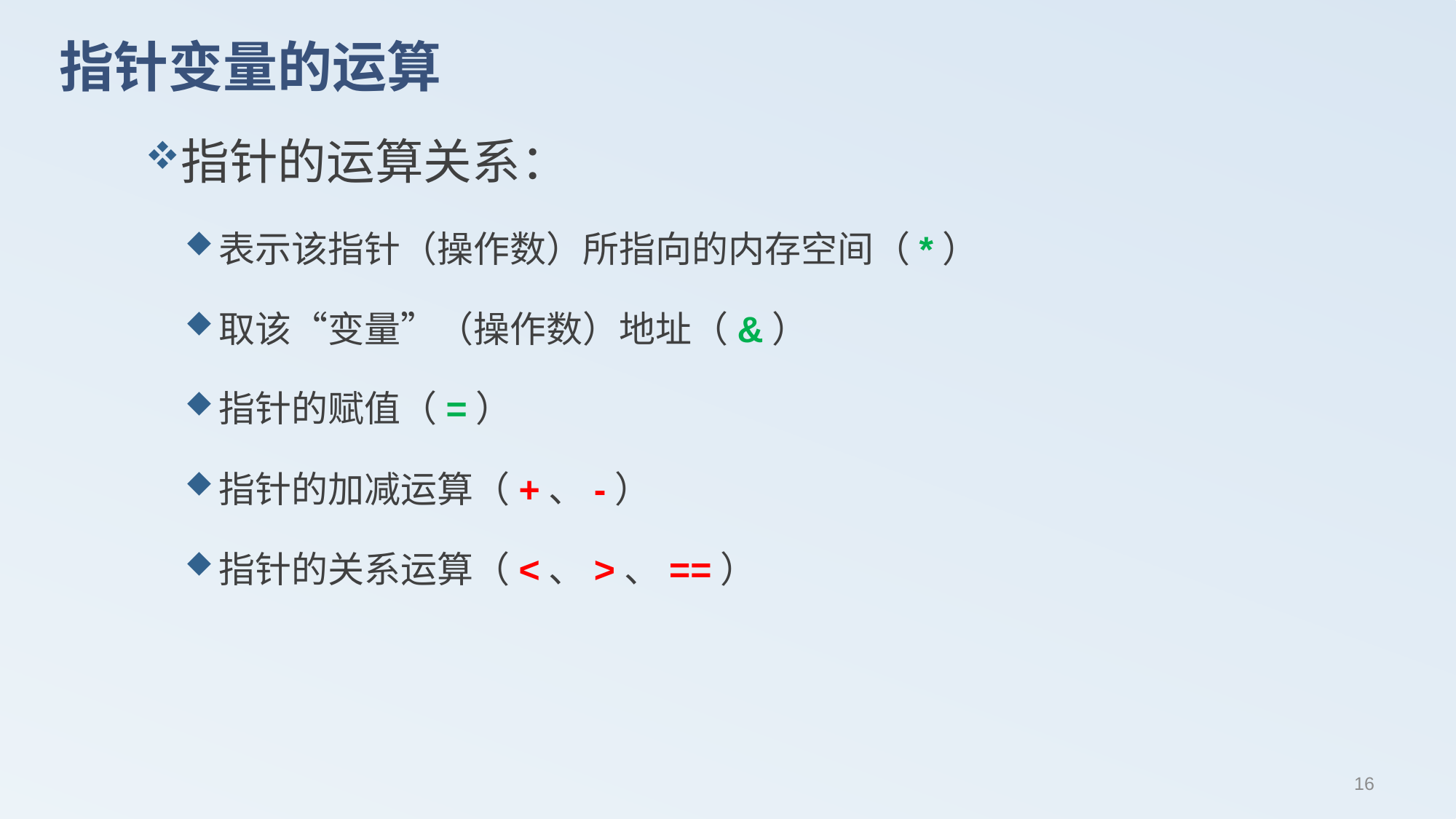

# 指针变量的运算
指针的运算关系：
表示该指针（操作数）所指向的内存空间（*）
取该“变量”（操作数）地址（&）
指针的赋值（=）
指针的加减运算（+、-）
指针的关系运算（<、>、==）